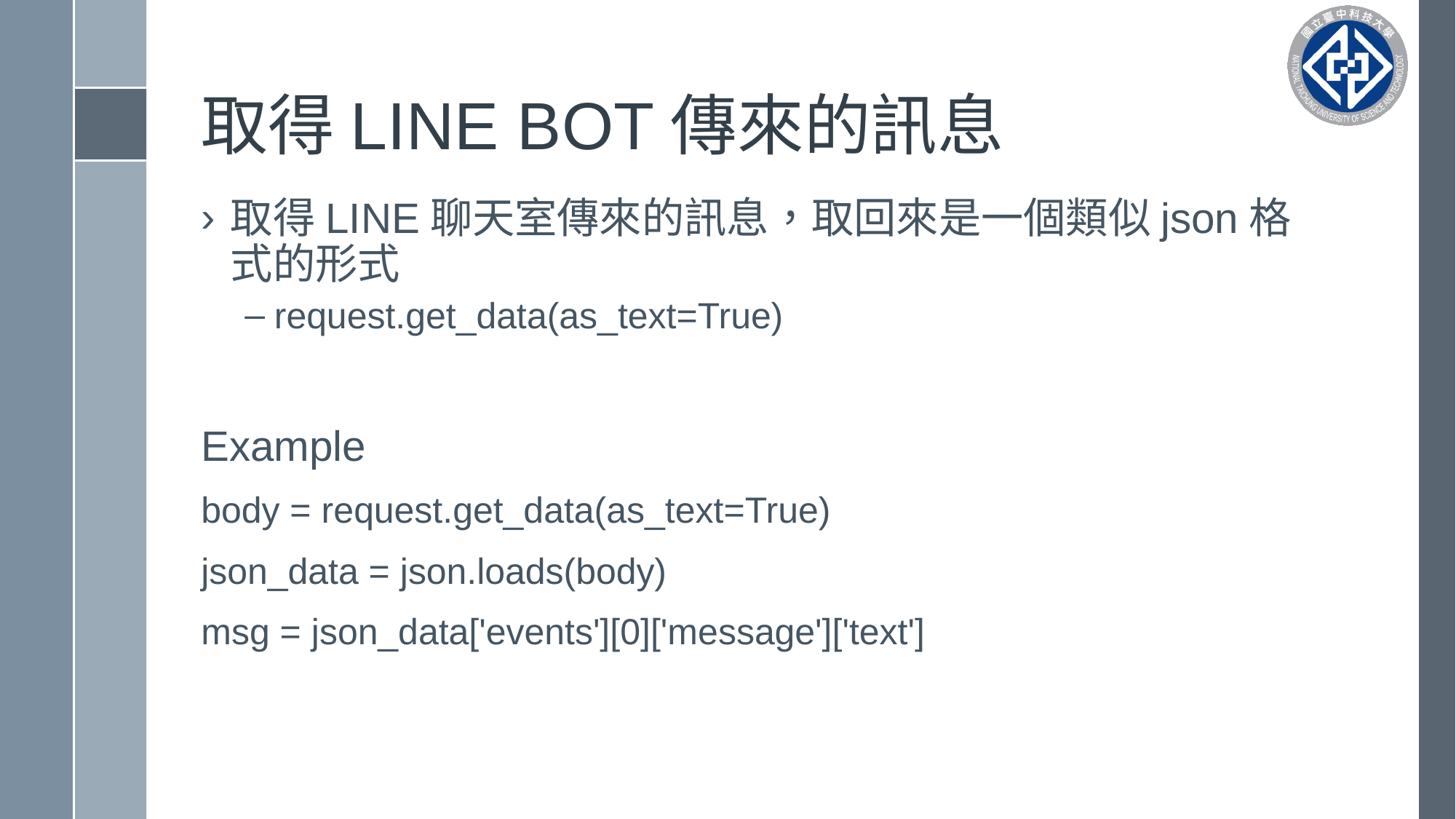

# 取得LINE BOT傳來的訊息
取得LINE聊天室傳來的訊息，取回來是一個類似json格式的形式
request.get_data(as_text=True)

Example
body = request.get_data(as_text=True)
json_data = json.loads(body)
msg = json_data['events'][0]['message']['text']